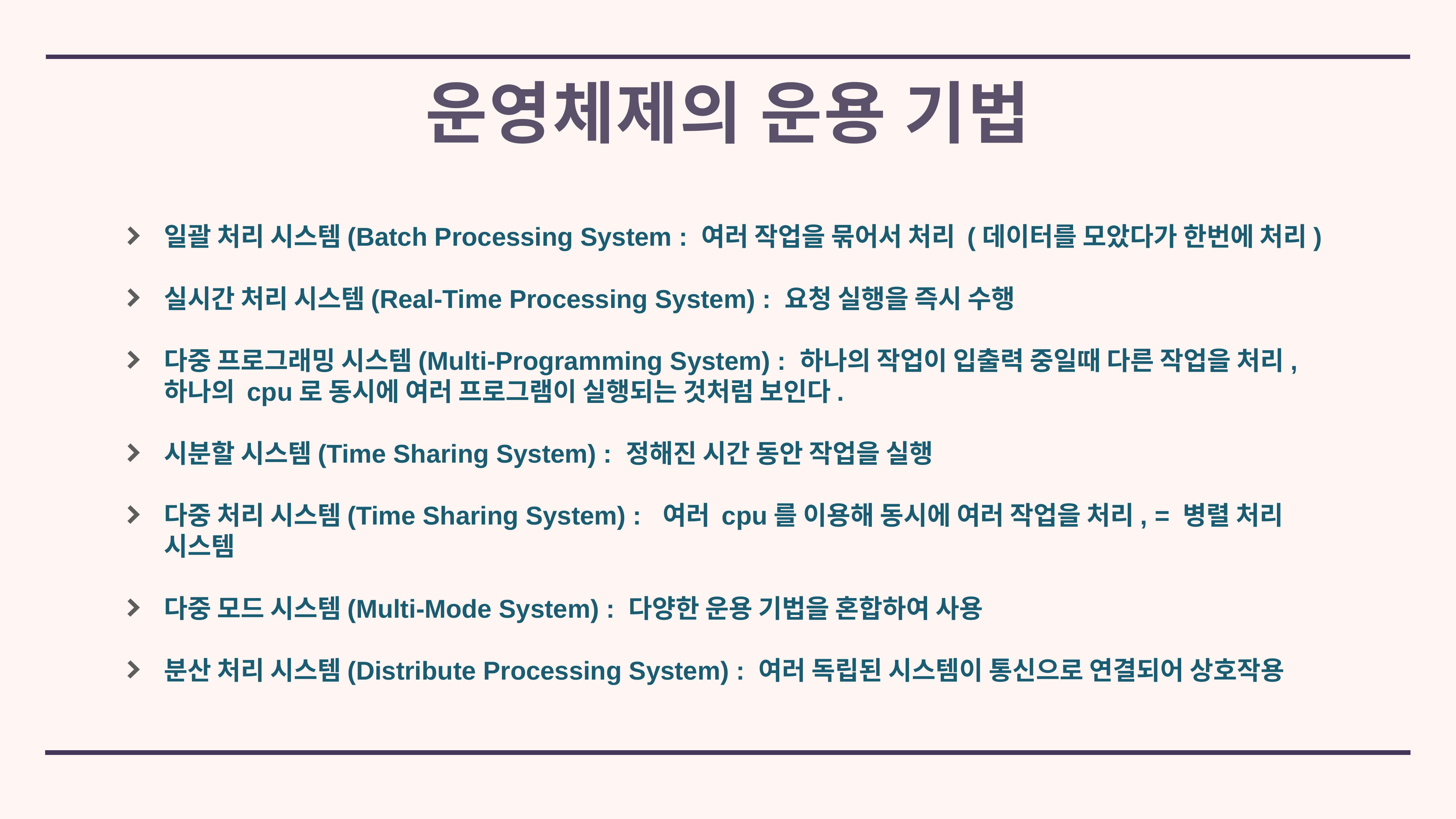

# 운영체제의 운용 기법
일괄 처리 시스템(Batch Processing System : 여러 작업을 묶어서 처리 (데이터를 모았다가 한번에 처리)
실시간 처리 시스템(Real-Time Processing System) : 요청 실행을 즉시 수행
다중 프로그래밍 시스템(Multi-Programming System) : 하나의 작업이 입출력 중일때 다른 작업을 처리, 하나의 cpu로 동시에 여러 프로그램이 실행되는 것처럼 보인다.
시분할 시스템(Time Sharing System) : 정해진 시간 동안 작업을 실행
다중 처리 시스템(Time Sharing System) :  여러 cpu를 이용해 동시에 여러 작업을 처리, = 병렬 처리 시스템
다중 모드 시스템(Multi-Mode System) : 다양한 운용 기법을 혼합하여 사용
분산 처리 시스템(Distribute Processing System) : 여러 독립된 시스템이 통신으로 연결되어 상호작용